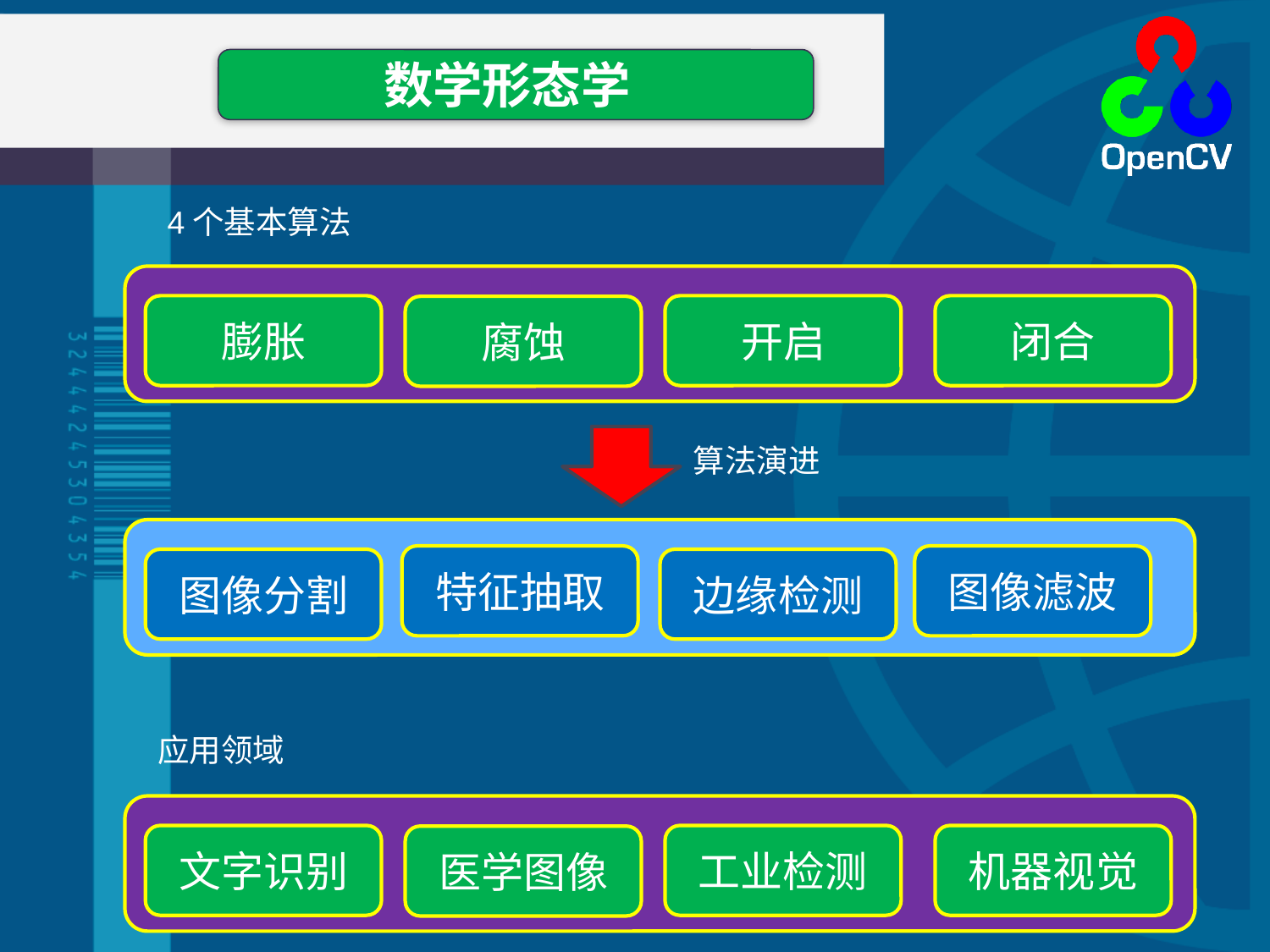

数学形态学

4个基本算法

膨胀
开启
闭合
腐蚀

算法演进

特征抽取
图像滤波
图像分割
边缘检测
应用领域

文字识别
工业检测
机器视觉
医学图像